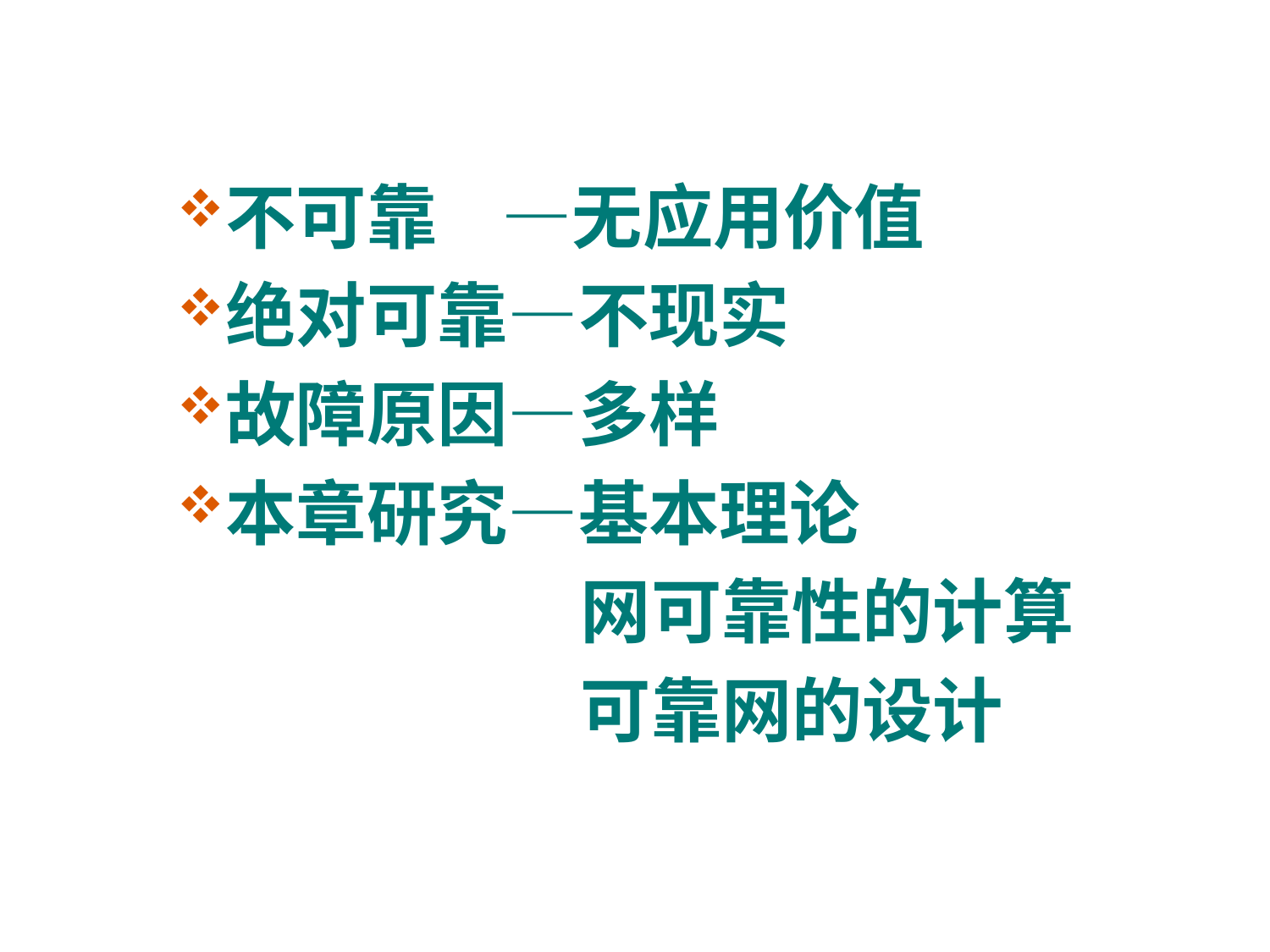

#
不可靠    —无应用价值
绝对可靠—不现实
故障原因—多样
本章研究—基本理论
                        网可靠性的计算
                        可靠网的设计